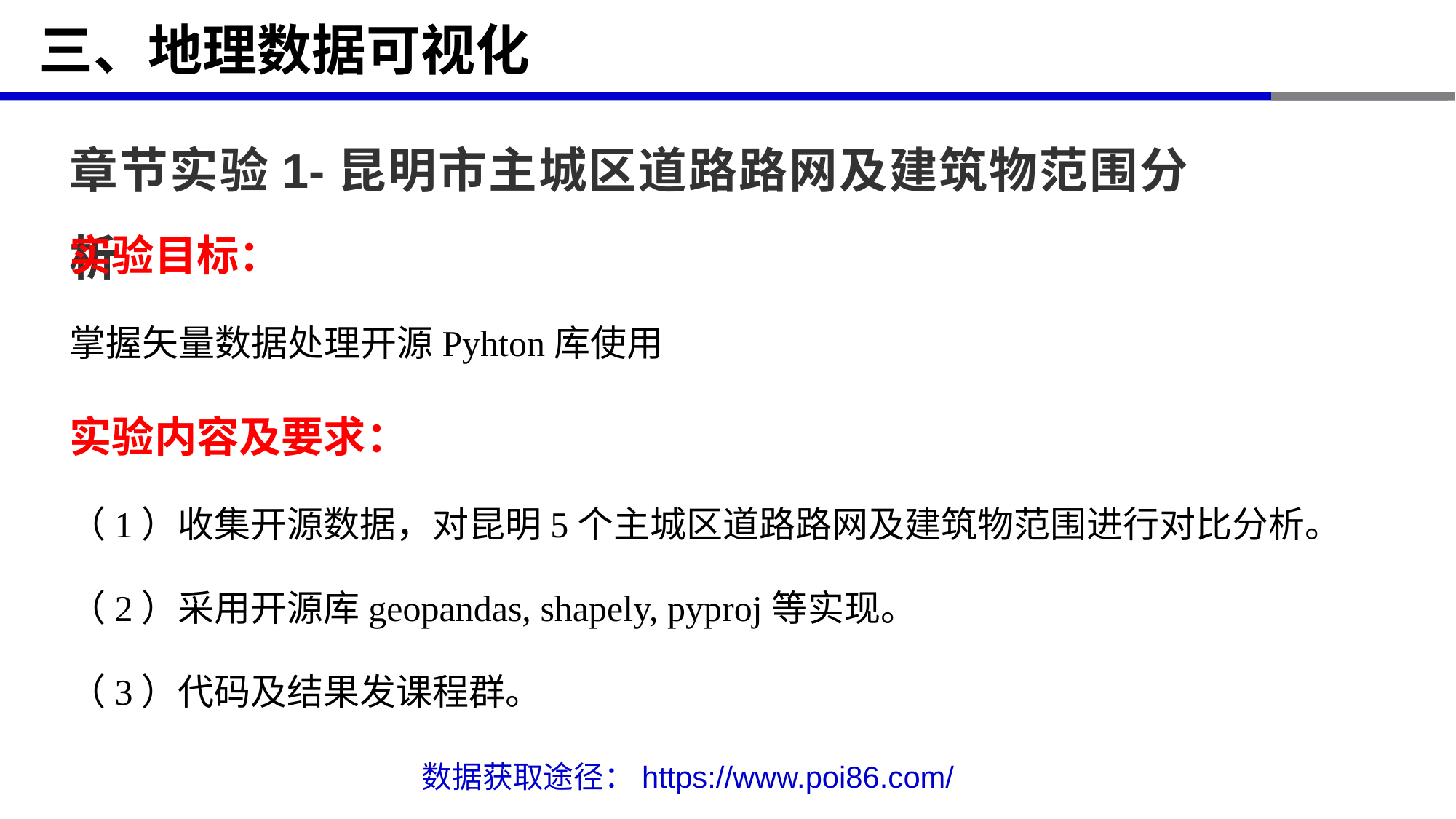

# 三、地理数据可视化
章节实验1-昆明市主城区道路路网及建筑物范围分析
实验目标：
掌握矢量数据处理开源Pyhton库使用
实验内容及要求：
（1）收集开源数据，对昆明5个主城区道路路网及建筑物范围进行对比分析。
（2）采用开源库geopandas, shapely, pyproj等实现。
（3）代码及结果发课程群。
数据获取途径：https://www.poi86.com/